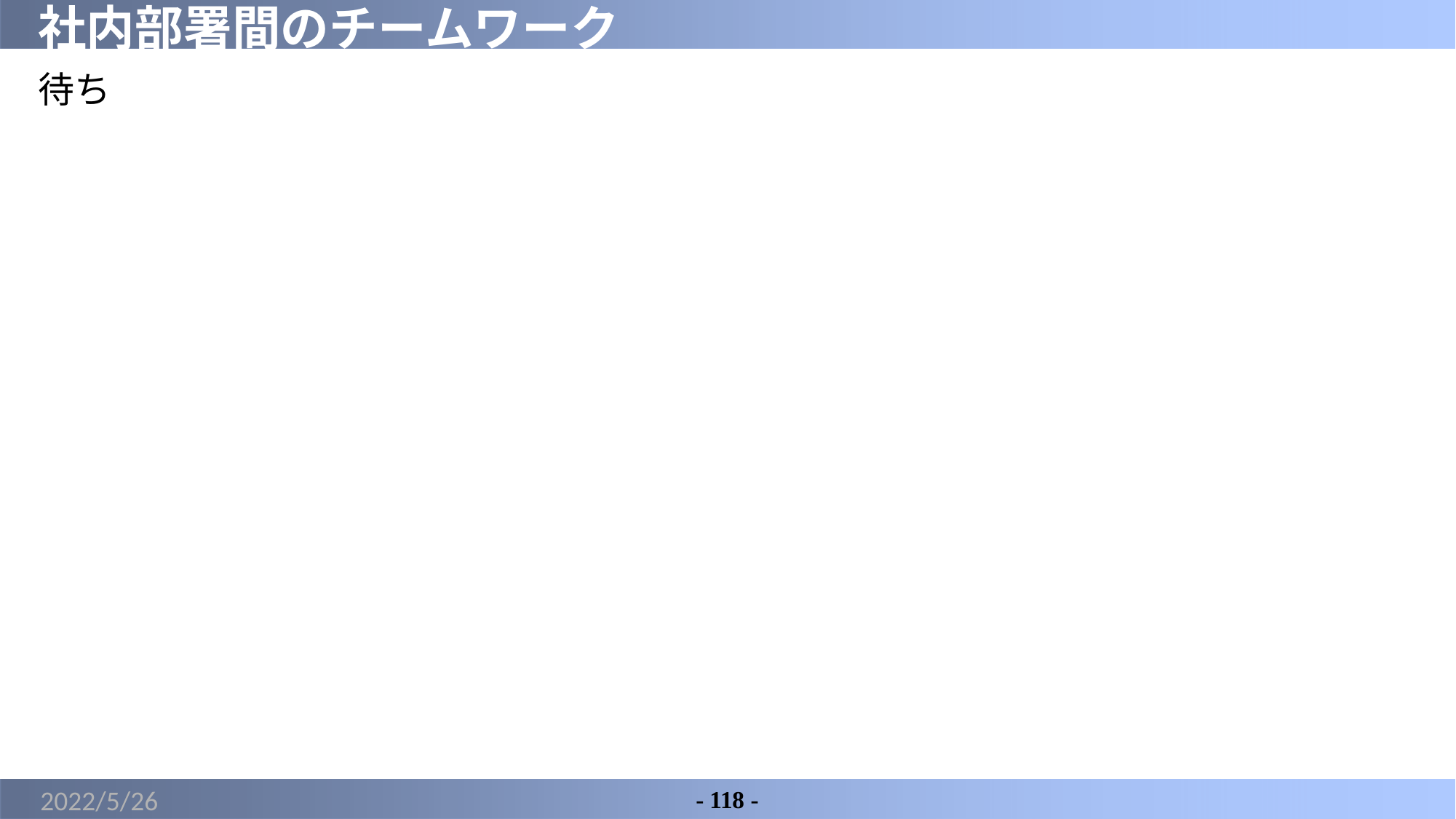

# 社内部署間のチームワーク
待ち
2022/5/26
- 118 -